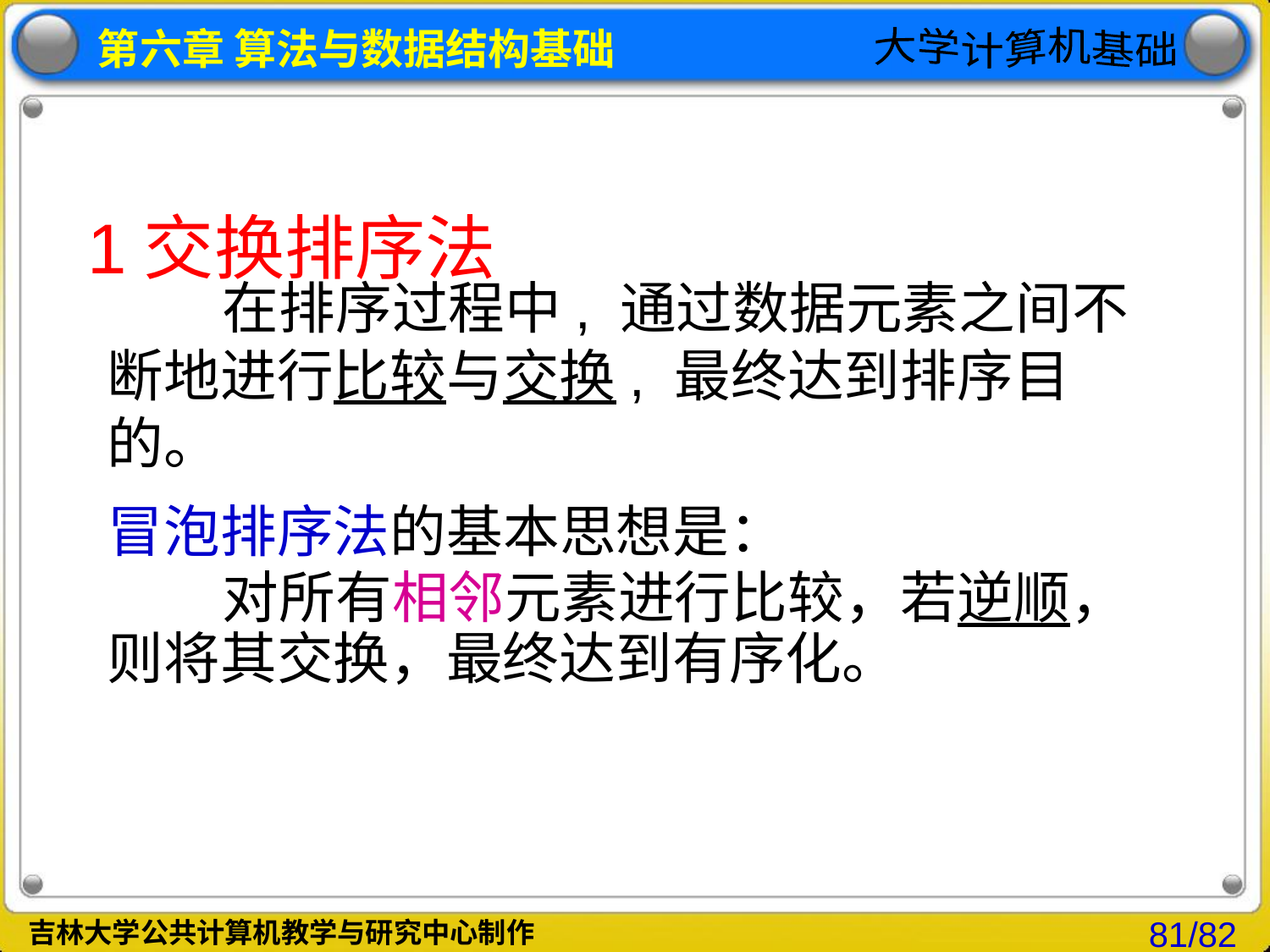

# 1交换排序法
        在排序过程中, 通过数据元素之间不断地进行比较与交换, 最终达到排序目的。
冒泡排序法的基本思想是：
        对所有相邻元素进行比较，若逆顺，则将其交换，最终达到有序化。
81/82